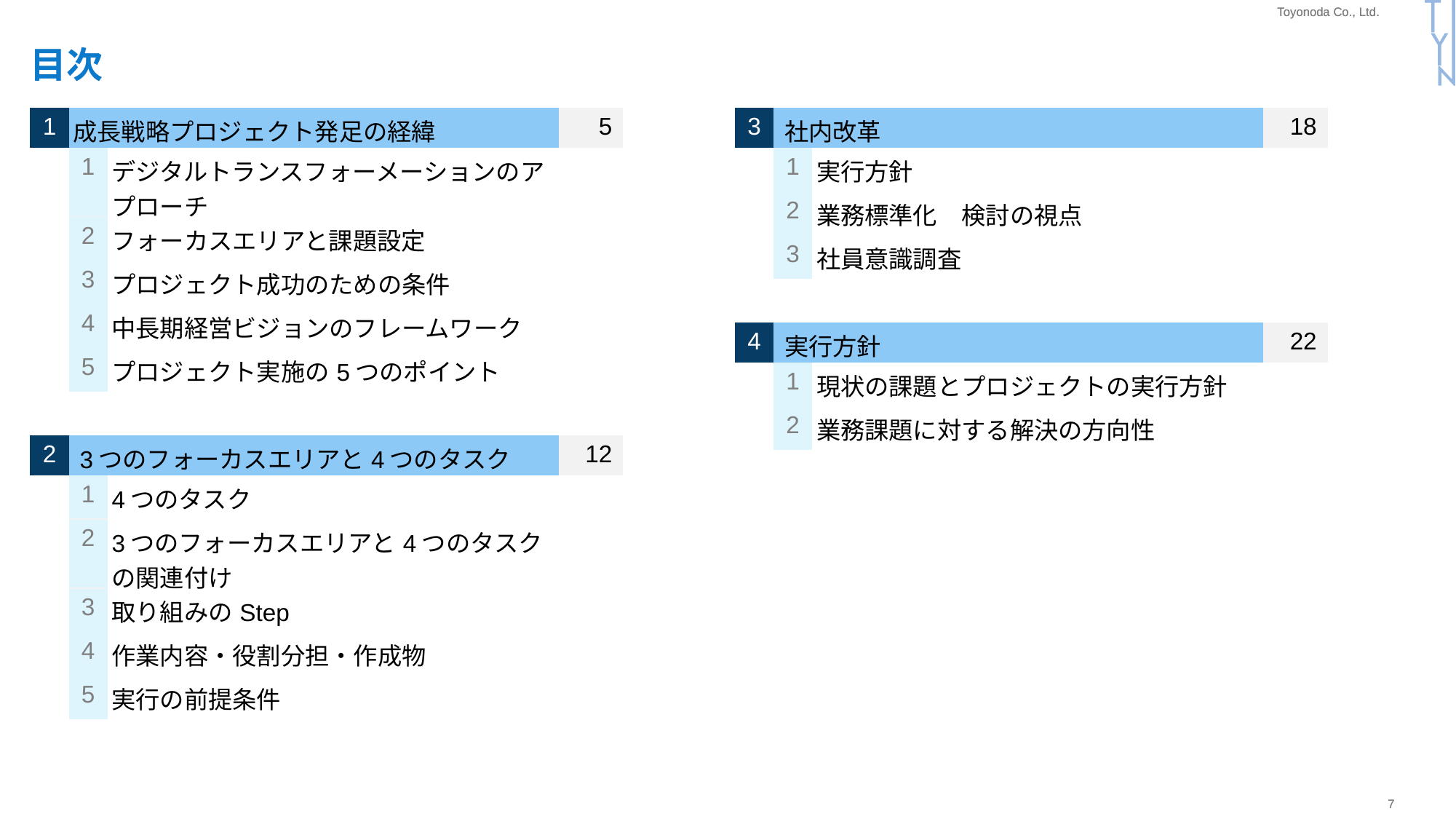

目次
| 1 | 成長戦略プロジェクト発足の経緯 |  | 5 |
| --- | --- | --- | --- |
|  | 1 | デジタルトランスフォーメーションのアプローチ |  |
|  | 2 | フォーカスエリアと課題設定 |  |
|  | 3 | プロジェクト成功のための条件 |  |
|  | 4 | 中長期経営ビジョンのフレームワーク |  |
|  | 5 | プロジェクト実施の5つのポイント |  |
|  |  |  |  |
| 2 | 3つのフォーカスエリアと4つのタスク |  | 12 |
|  | 1 | 4つのタスク |  |
|  | 2 | 3つのフォーカスエリアと4つのタスクの関連付け |  |
|  | 3 | 取り組みのStep |  |
|  | 4 | 作業内容・役割分担・作成物 |  |
|  | 5 | 実行の前提条件 |  |
|  |  |  |  |
|  |  |  |  |
|  |  |  |  |
|  |  |  |  |
| 3 | 社内改革 |  | 18 |
| --- | --- | --- | --- |
|  | 1 | 実行方針 |  |
|  | 2 | 業務標準化　検討の視点 |  |
|  | 3 | 社員意識調査 |  |
|  |  |  |  |
| 4 | 実行方針 |  | 22 |
|  | 1 | 現状の課題とプロジェクトの実行方針 |  |
|  | 2 | 業務課題に対する解決の方向性 |  |